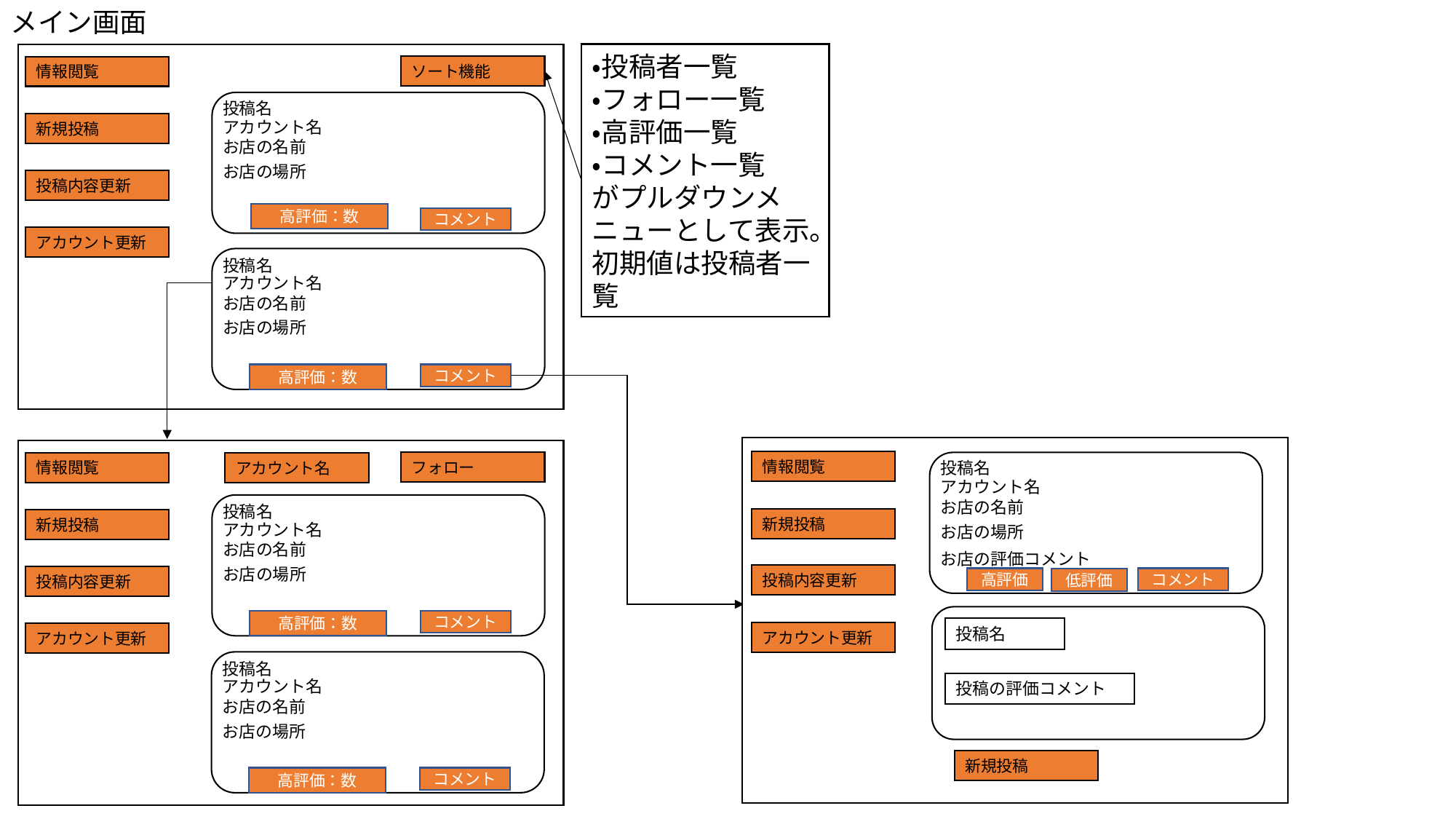

メイン画面

・投稿者一覧
・フォロー一覧
・高評価一覧
・コメント一覧
がプルダウンメニューとして表示。
初期値は投稿者一覧
ソート機能
情報閲覧
投稿名

アカウント名
新規投稿
お店の名前
お店の場所
投稿内容更新
高評価：数
コメント
アカウント更新

投稿名
アカウント名
お店の名前
お店の場所
コメント
高評価：数

情報閲覧
フォロー
投稿名

情報閲覧
アカウント名
アカウント名
お店の名前

投稿名
新規投稿
新規投稿
アカウント名
お店の場所
お店の名前
お店の評価コメント
お店の場所
投稿内容更新
投稿内容更新
コメント
高評価
低評価

コメント
高評価：数
投稿名
アカウント更新
アカウント更新

投稿名
アカウント名
投稿の評価コメント
お店の名前
お店の場所
新規投稿
コメント
高評価：数